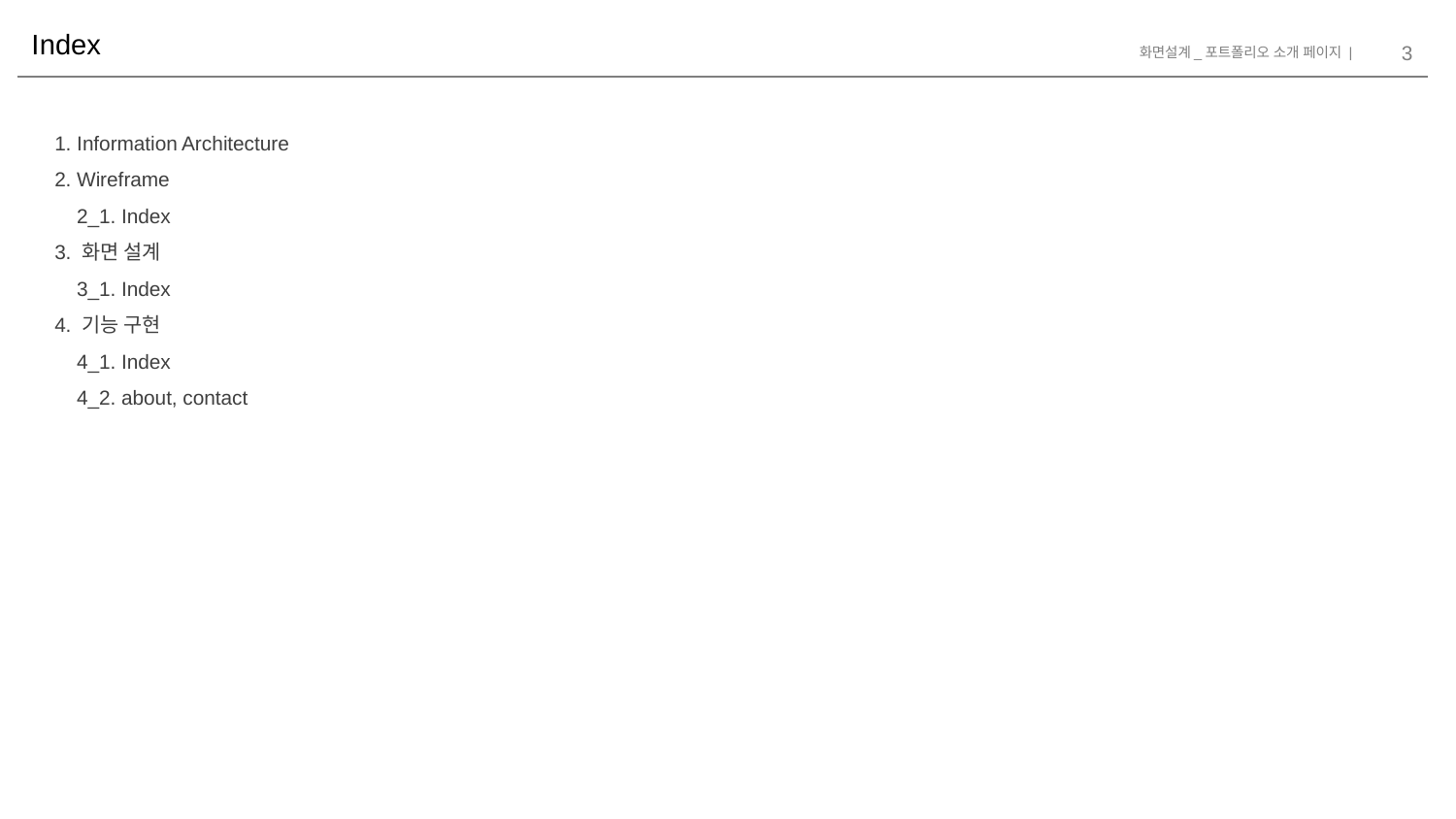

Index
3
1. Information Architecture
2. Wireframe
    2_1. Index
3. 화면 설계
    3_1. Index
4. 기능 구현
    4_1. Index
    4_2. about, contact